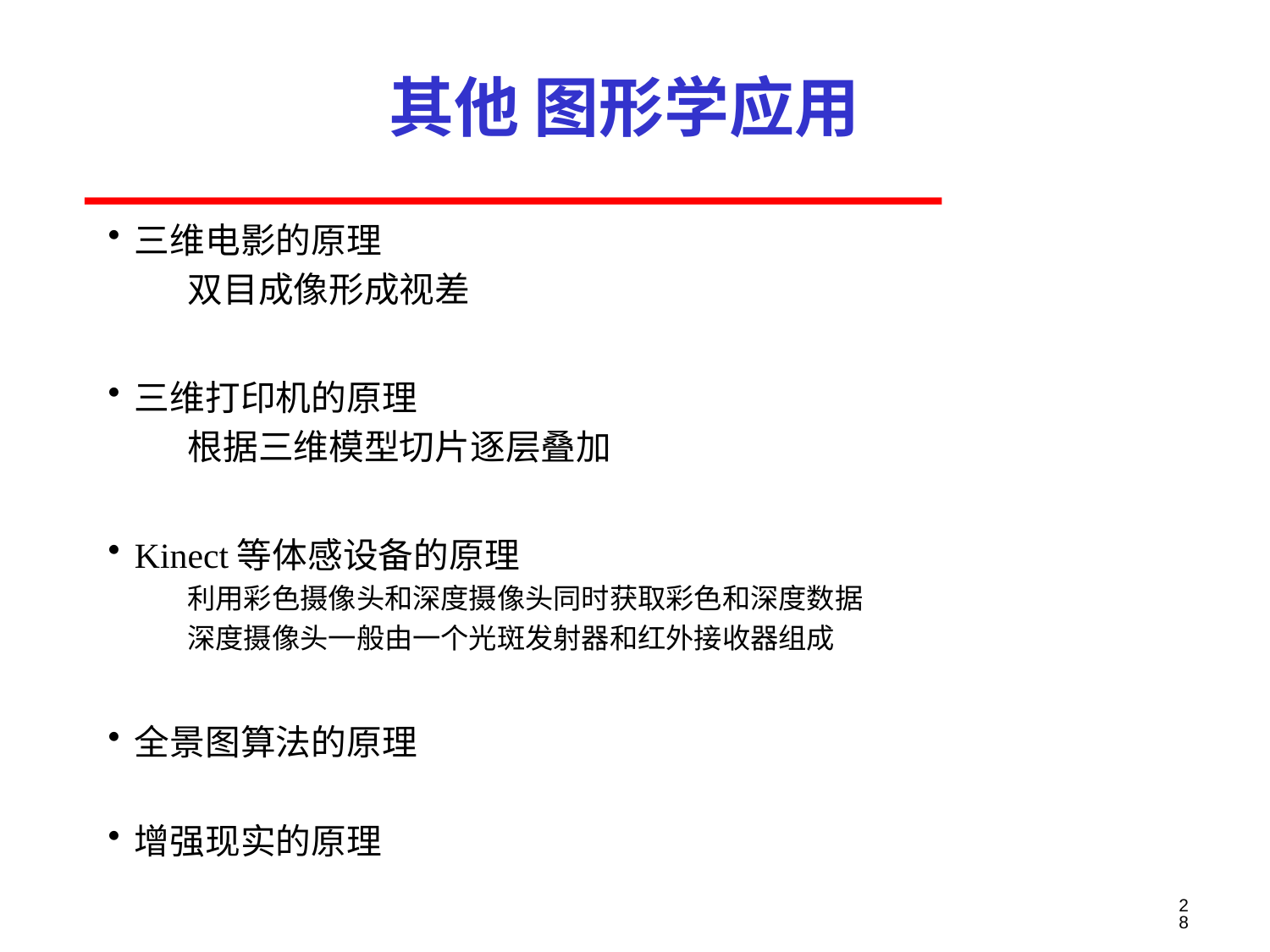

# 其他 图形学应用
三维电影的原理
双目成像形成视差

三维打印机的原理
根据三维模型切片逐层叠加

Kinect等体感设备的原理
利用彩色摄像头和深度摄像头同时获取彩色和深度数据
深度摄像头一般由一个光斑发射器和红外接收器组成

全景图算法的原理

增强现实的原理
28